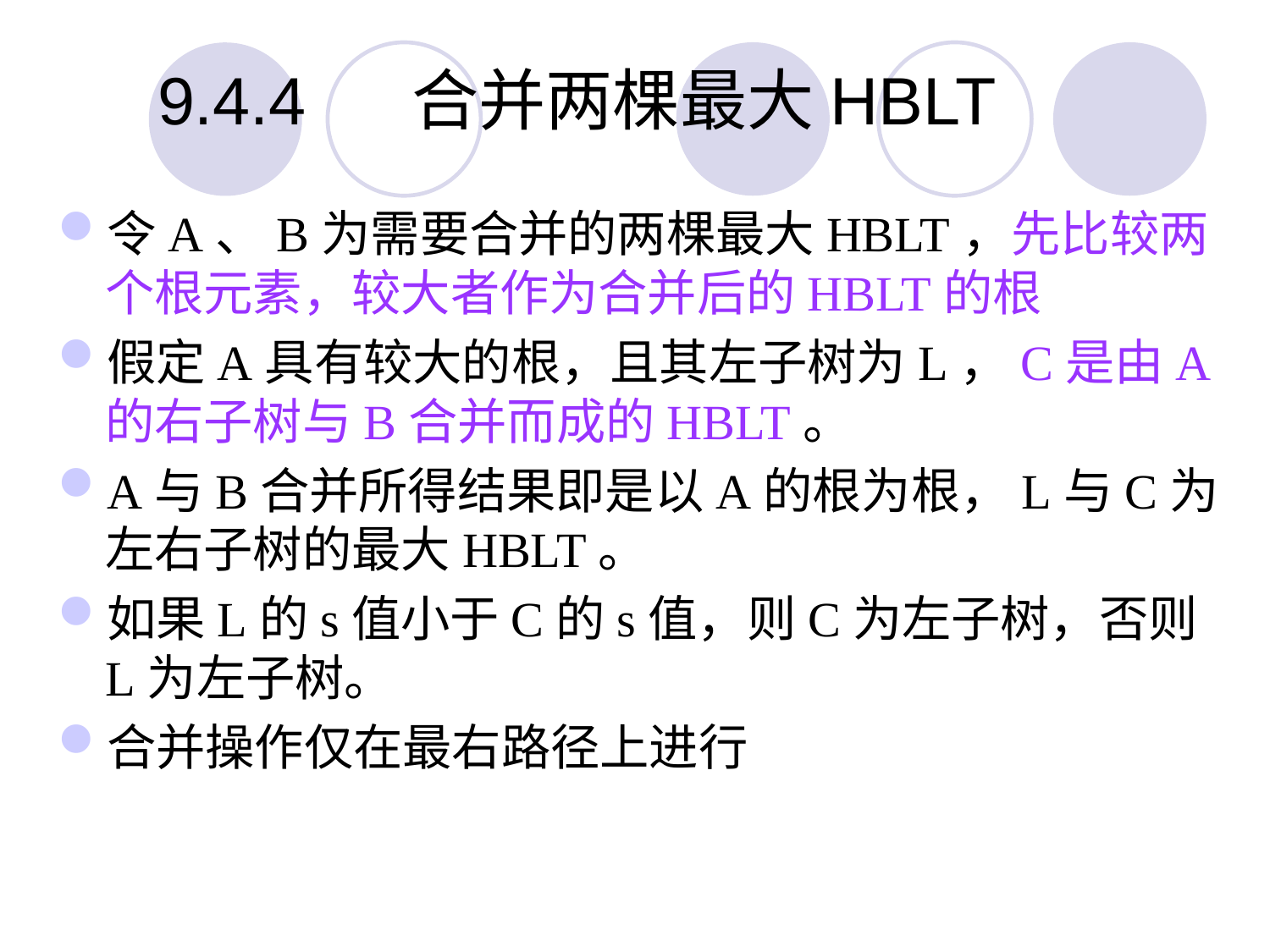

9.4.4	合并两棵最大HBLT
29

令A、B为需要合并的两棵最大HBLT，先比较两个根元素，较大者作为合并后的HBLT的根
假定A具有较大的根，且其左子树为L，C是由A的右子树与B合并而成的HBLT。
A与B合并所得结果即是以A的根为根，L与C为左右子树的最大HBLT。
如果L的s值小于C的s值，则C为左子树，否则L为左子树。
合并操作仅在最右路径上进行